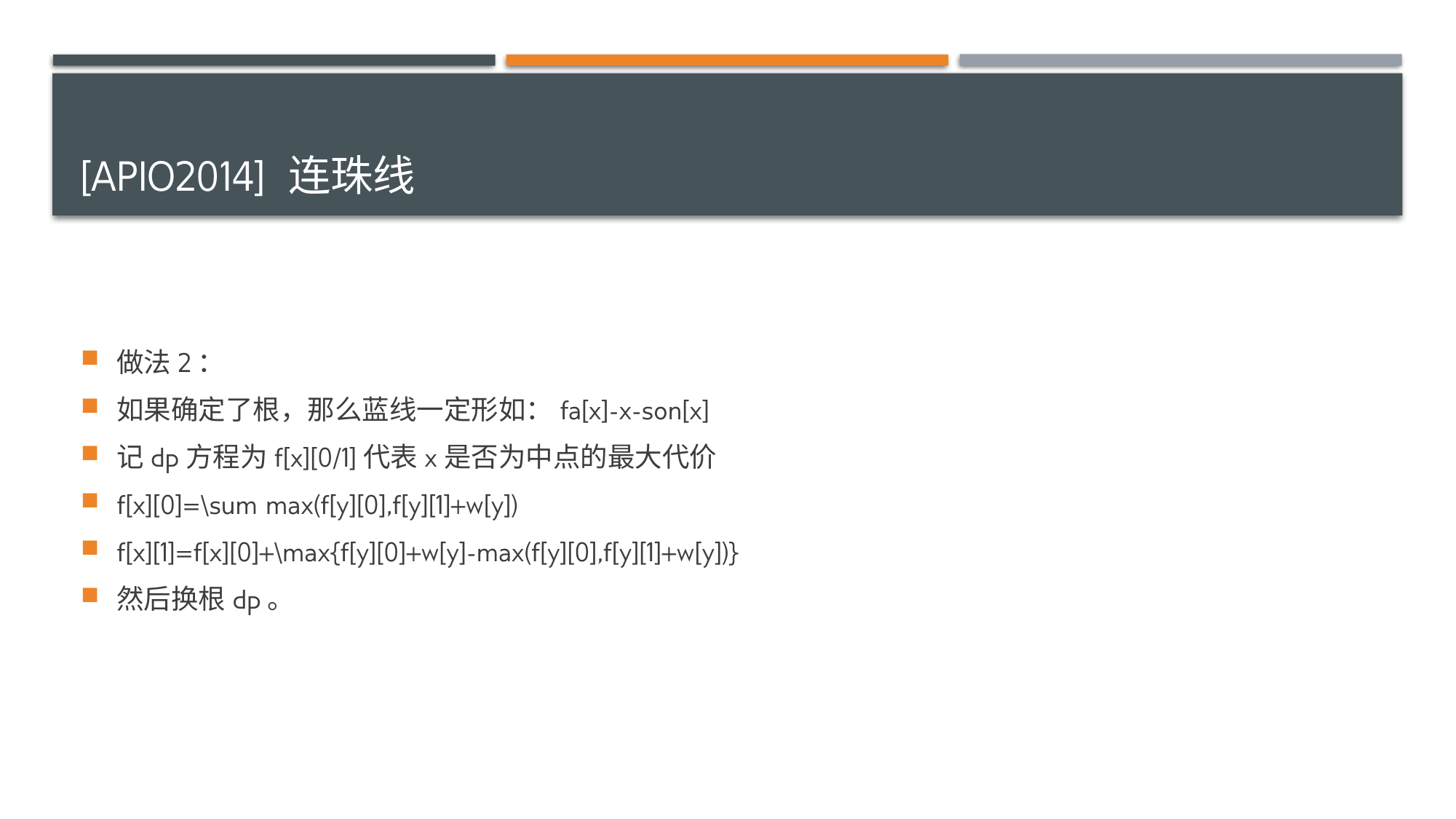

# [APIO2014] 连珠线
做法2：
如果确定了根，那么蓝线一定形如：fa[x]-x-son[x]
记dp方程为f[x][0/1]代表x是否为中点的最大代价
f[x][0]=\sum max(f[y][0],f[y][1]+w[y])
f[x][1]=f[x][0]+\max{f[y][0]+w[y]-max(f[y][0],f[y][1]+w[y])}
然后换根dp。